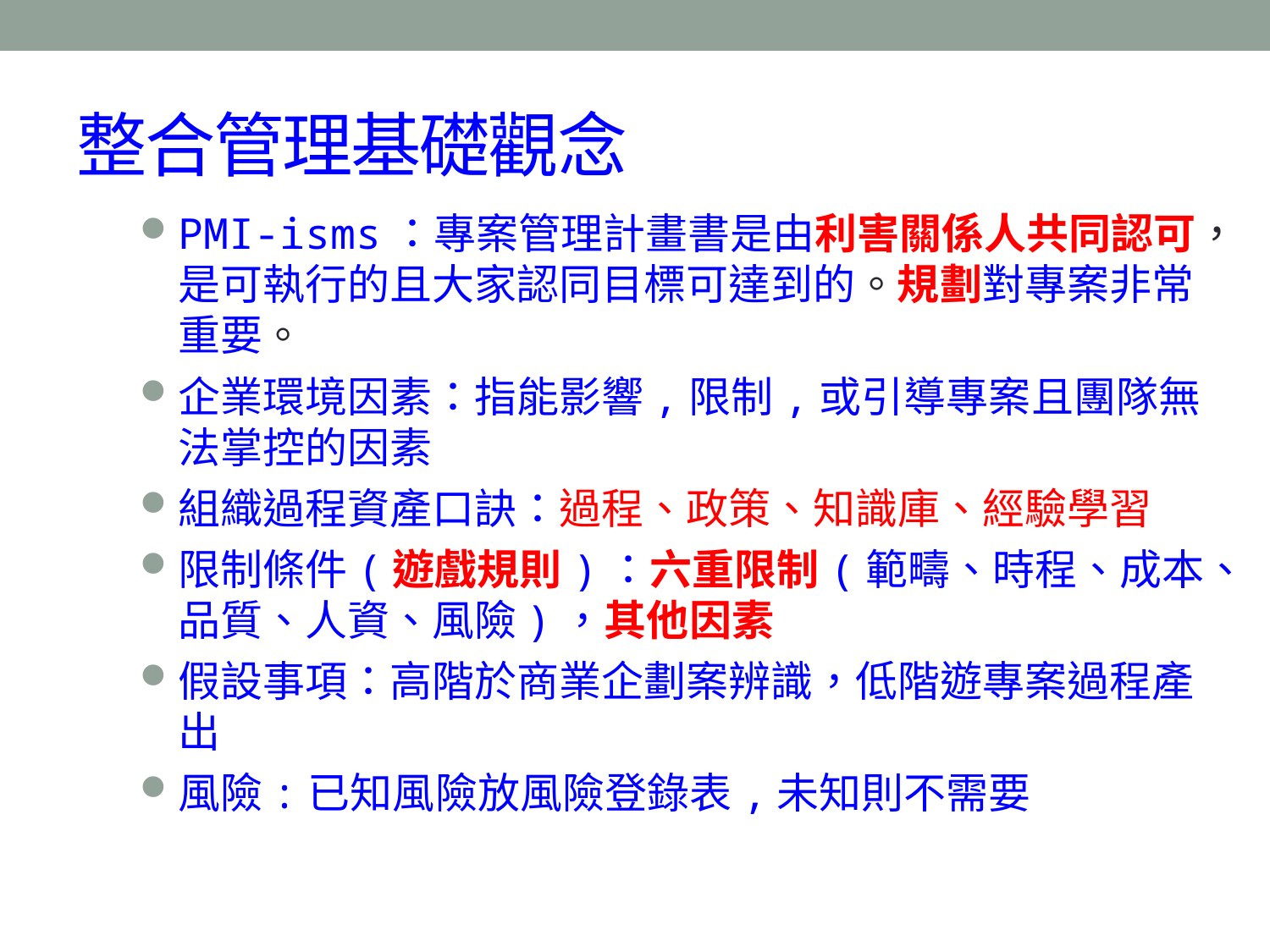

# 整合管理基礎觀念
PMI-isms：專案管理計畫書是由利害關係人共同認可，是可執行的且大家認同目標可達到的。規劃對專案非常重要。
企業環境因素：指能影響,限制,或引導專案且團隊無法掌控的因素
組織過程資產口訣：過程、政策、知識庫、經驗學習
限制條件(遊戲規則)：六重限制(範疇、時程、成本、品質、人資、風險)，其他因素
假設事項：高階於商業企劃案辨識，低階遊專案過程產出
風險:已知風險放風險登錄表,未知則不需要